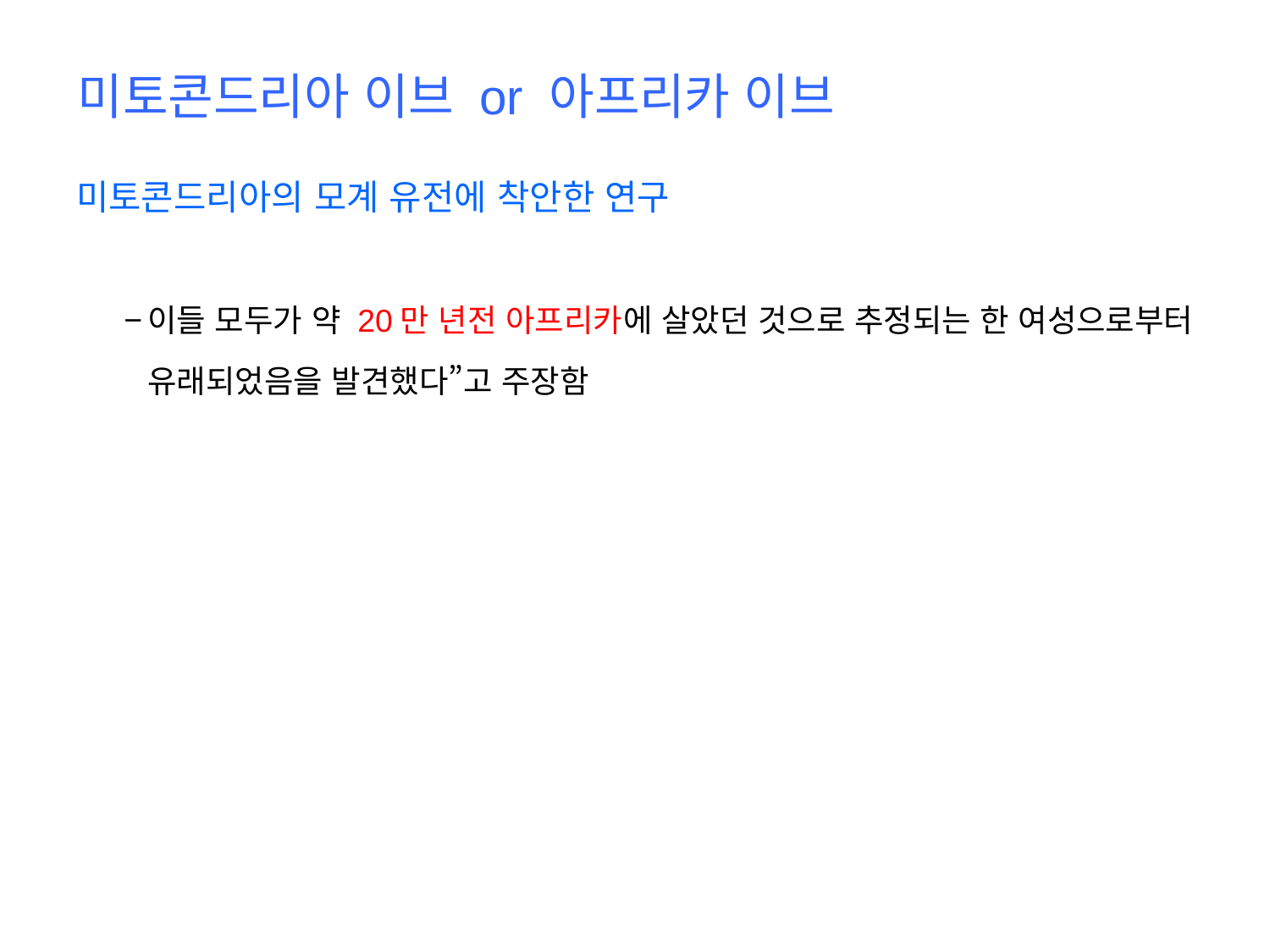

# 미토콘드리아 이브 or 아프리카 이브
미토콘드리아의 모계 유전에 착안한 연구

이들 모두가 약 20만 년전 아프리카에 살았던 것으로 추정되는 한 여성으로부터 유래되었음을 발견했다”고 주장함